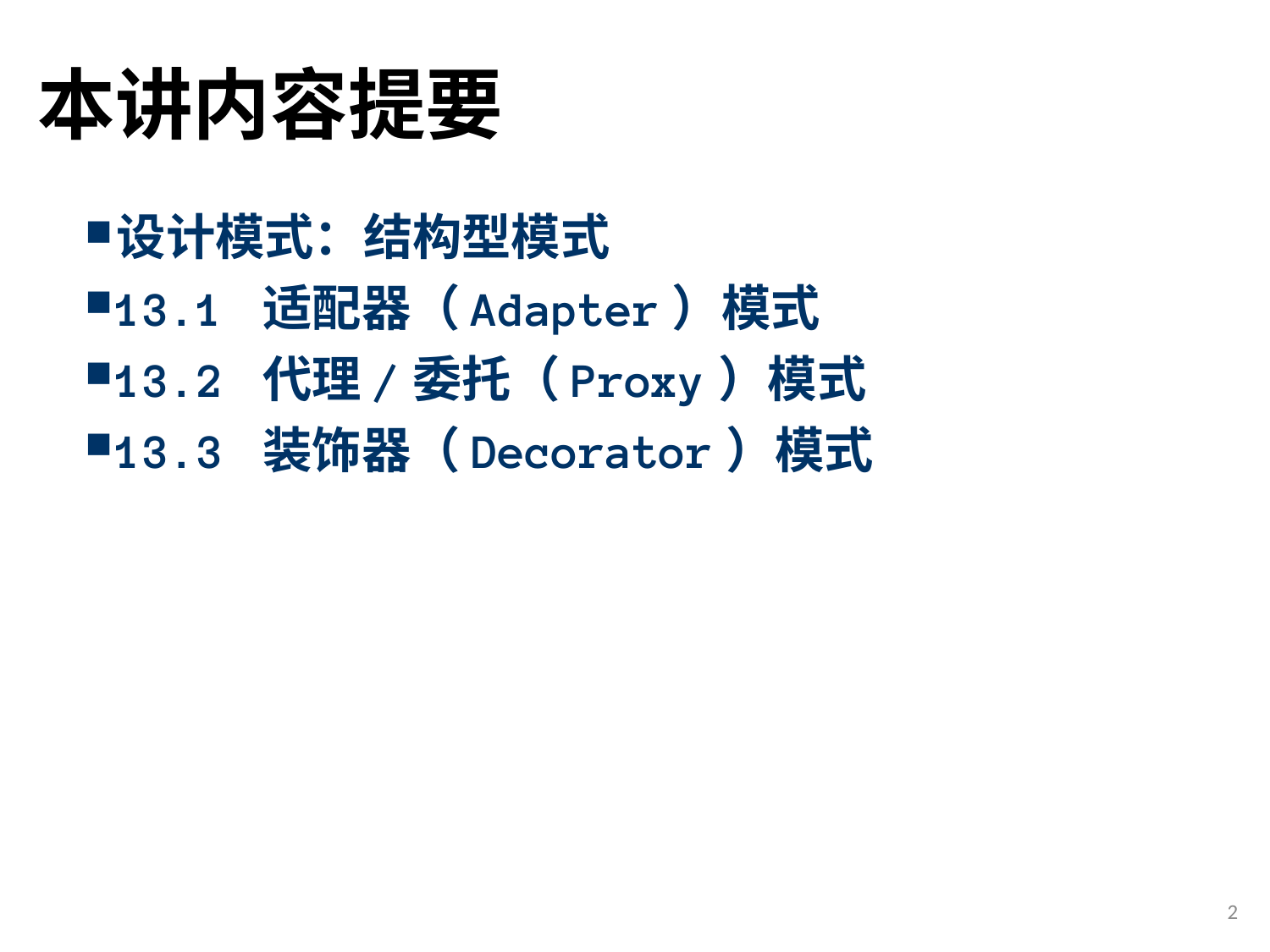

# 本讲内容提要
设计模式：结构型模式
13.1 适配器（Adapter）模式
13.2 代理/委托（Proxy）模式
13.3 装饰器（Decorator）模式

2